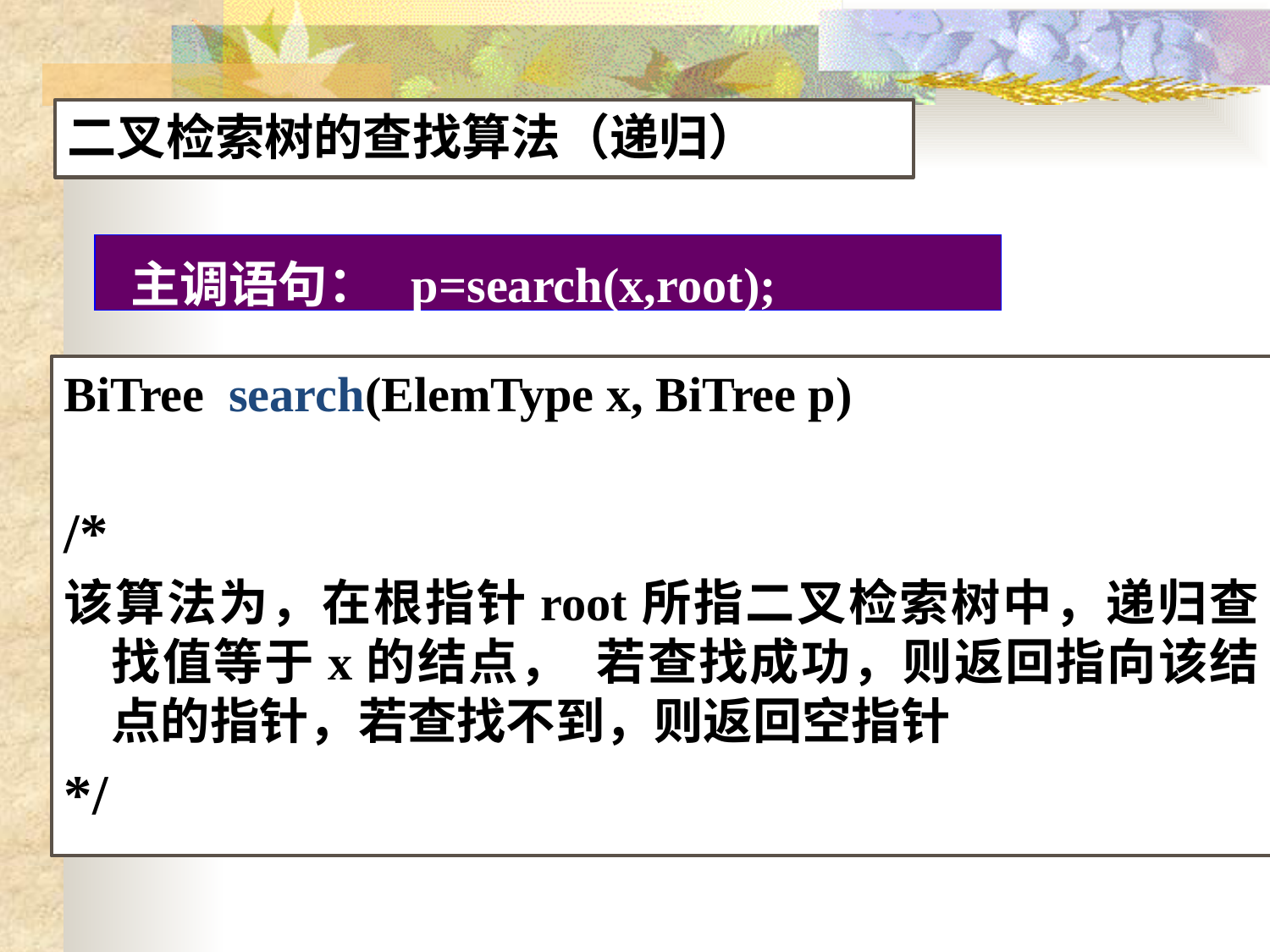

二叉检索树的查找算法（递归）
 主调语句：  p=search(x,root);
BiTree  search(ElemType x, BiTree p)

/*
该算法为，在根指针root所指二叉检索树中，递归查找值等于x的结点，  若查找成功，则返回指向该结点的指针，若查找不到，则返回空指针
*/